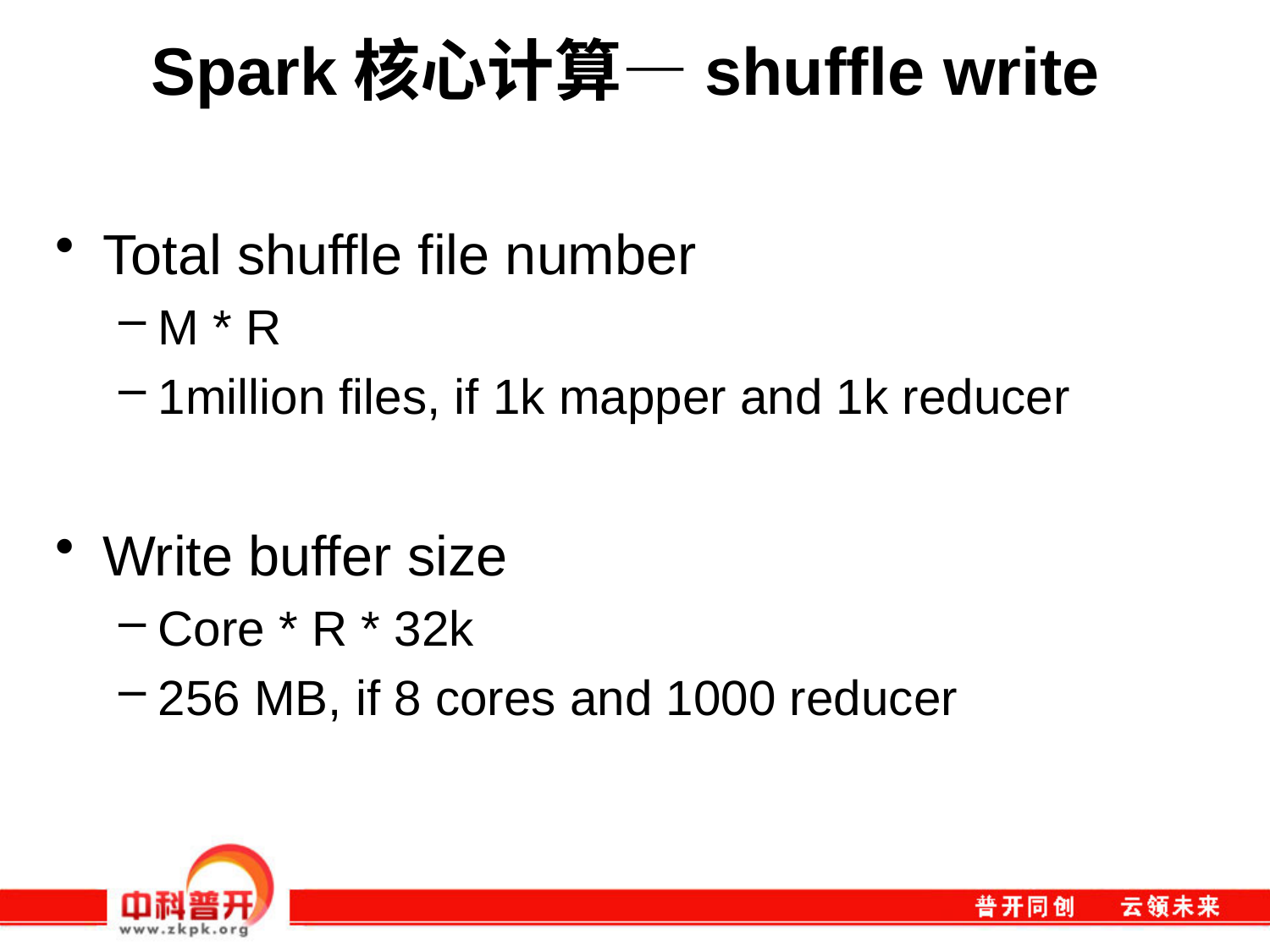

# Spark核心计算—shuffle write
Total shuffle file number
M * R
1million files, if 1k mapper and 1k reducer

Write buffer size
Core * R * 32k
256 MB, if 8 cores and 1000 reducer